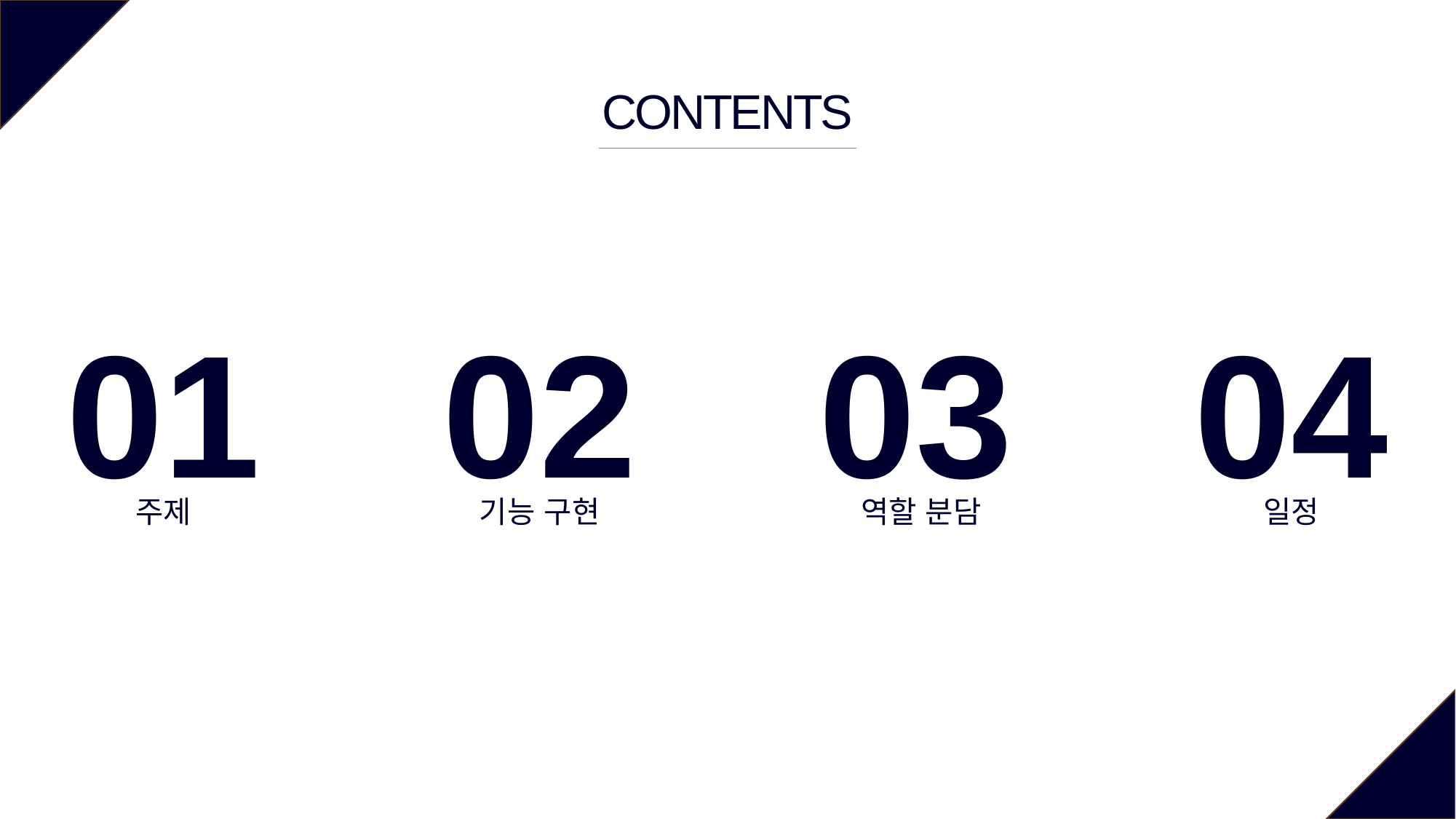

CONTENTS
01
02
03
04
주제
기능 구현
역할 분담
일정